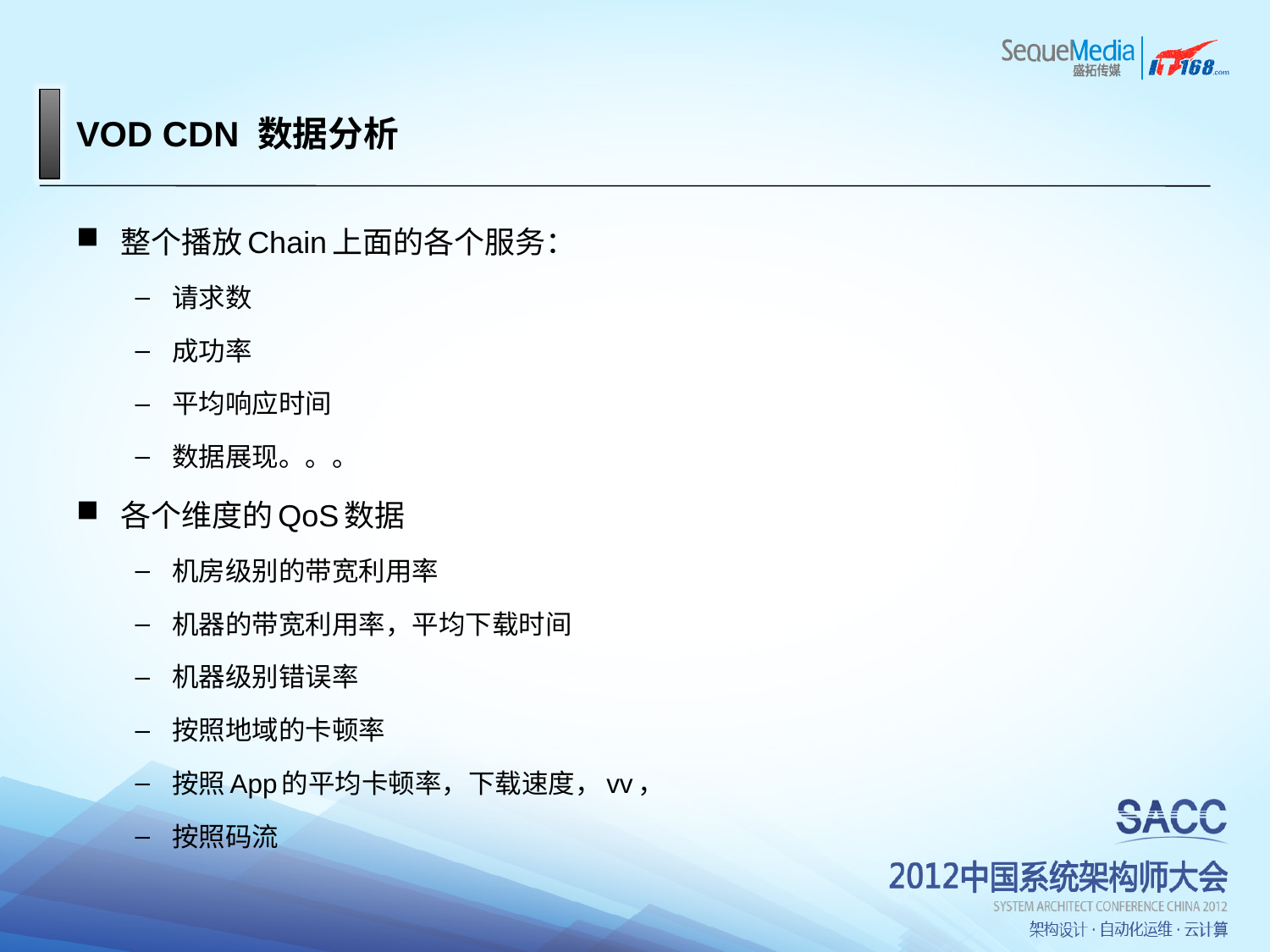

# VOD CDN 数据分析
整个播放Chain上面的各个服务：
请求数
成功率
平均响应时间
数据展现。。。
各个维度的QoS数据
机房级别的带宽利用率
机器的带宽利用率，平均下载时间
机器级别错误率
按照地域的卡顿率
按照App的平均卡顿率，下载速度，vv，
按照码流